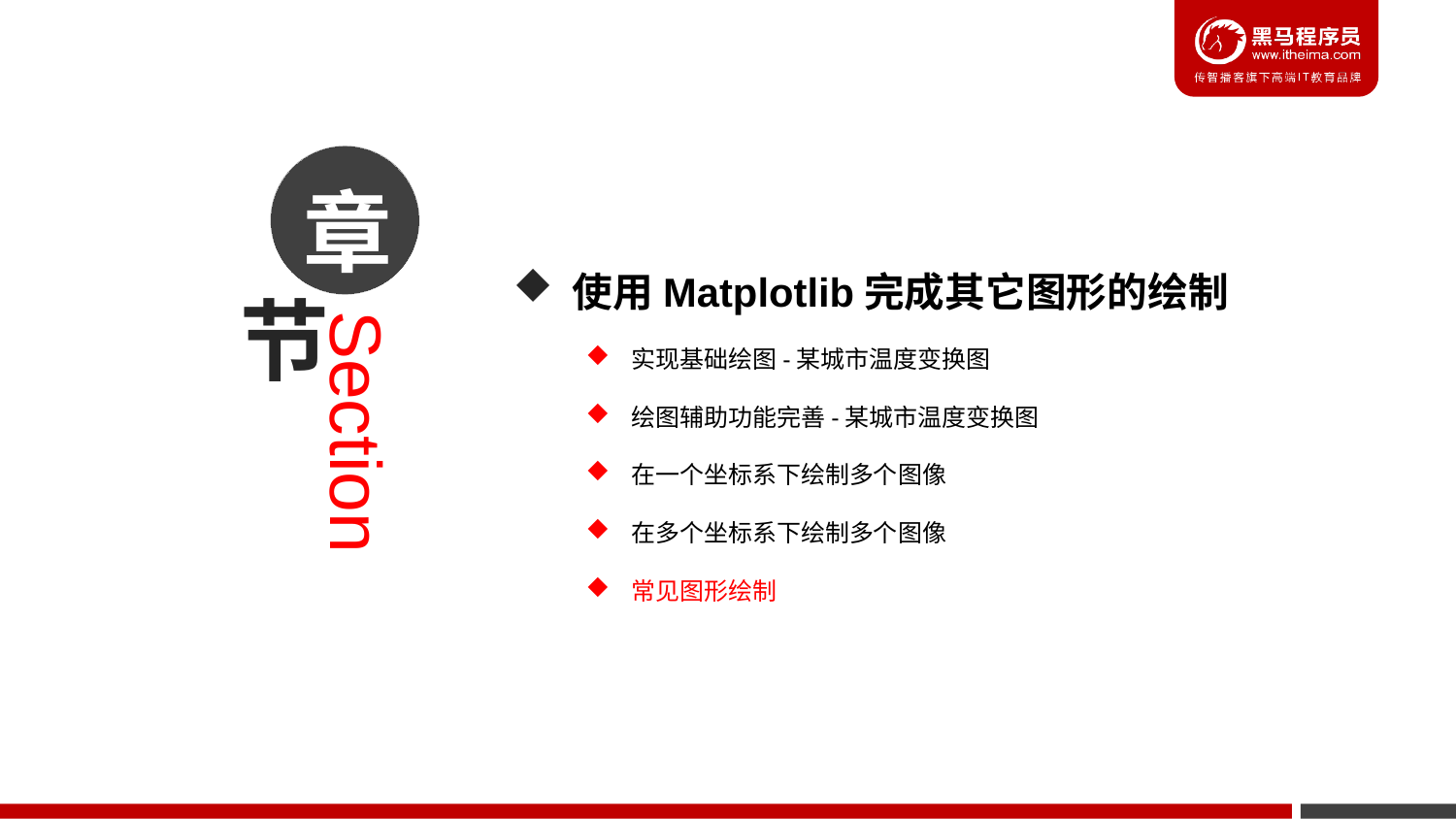

章
 使用Matplotlib完成其它图形的绘制
实现基础绘图-某城市温度变换图
绘图辅助功能完善-某城市温度变换图
在一个坐标系下绘制多个图像
在多个坐标系下绘制多个图像
常见图形绘制
节
Section